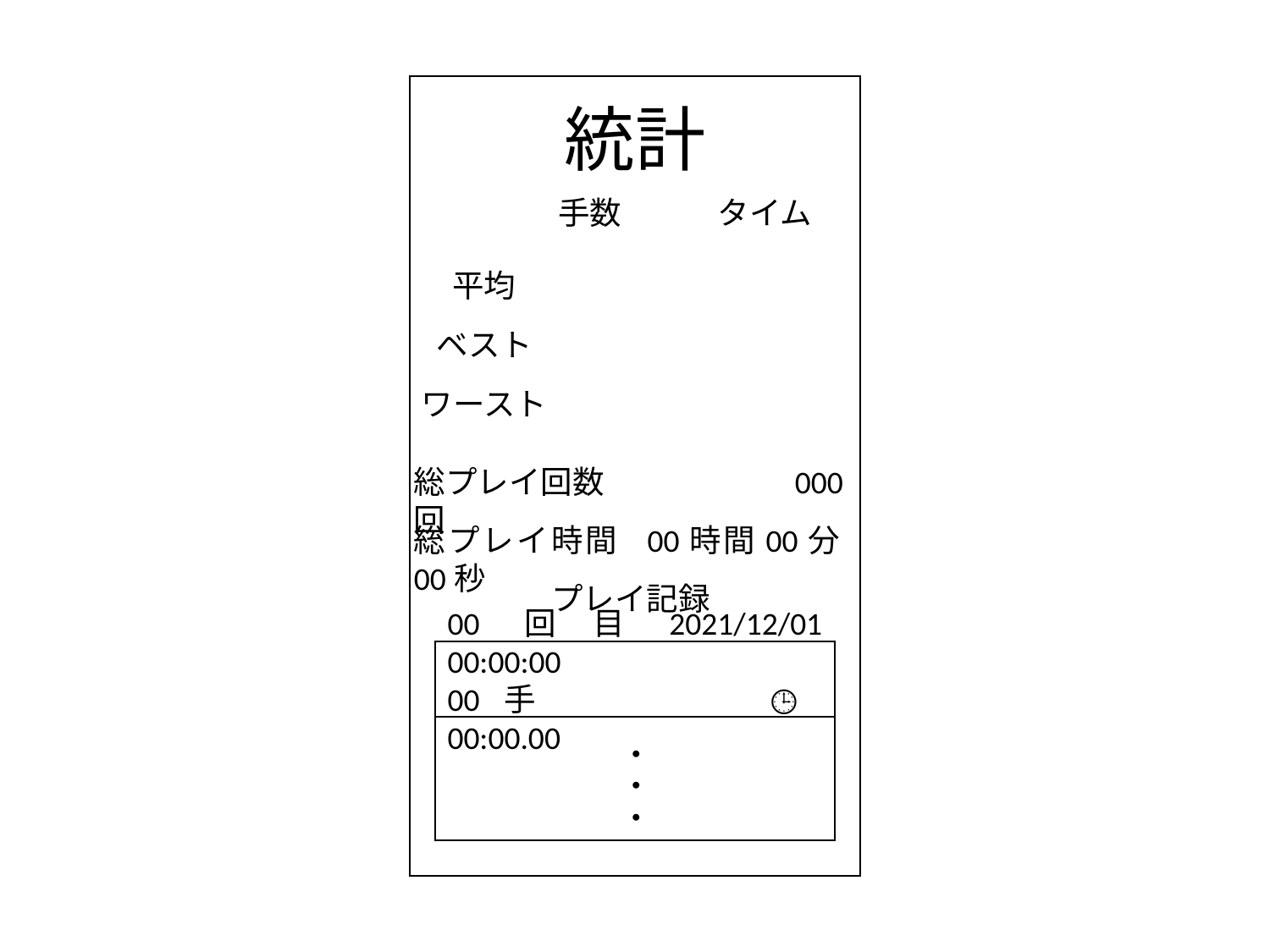

統計
手数
タイム
平均
ベスト
ワースト
総プレイ回数		000回
総プレイ時間  00時間00分00秒
プレイ記録
00回目2021/12/01 00:00:00
00手		🕒00:00.00

・・・